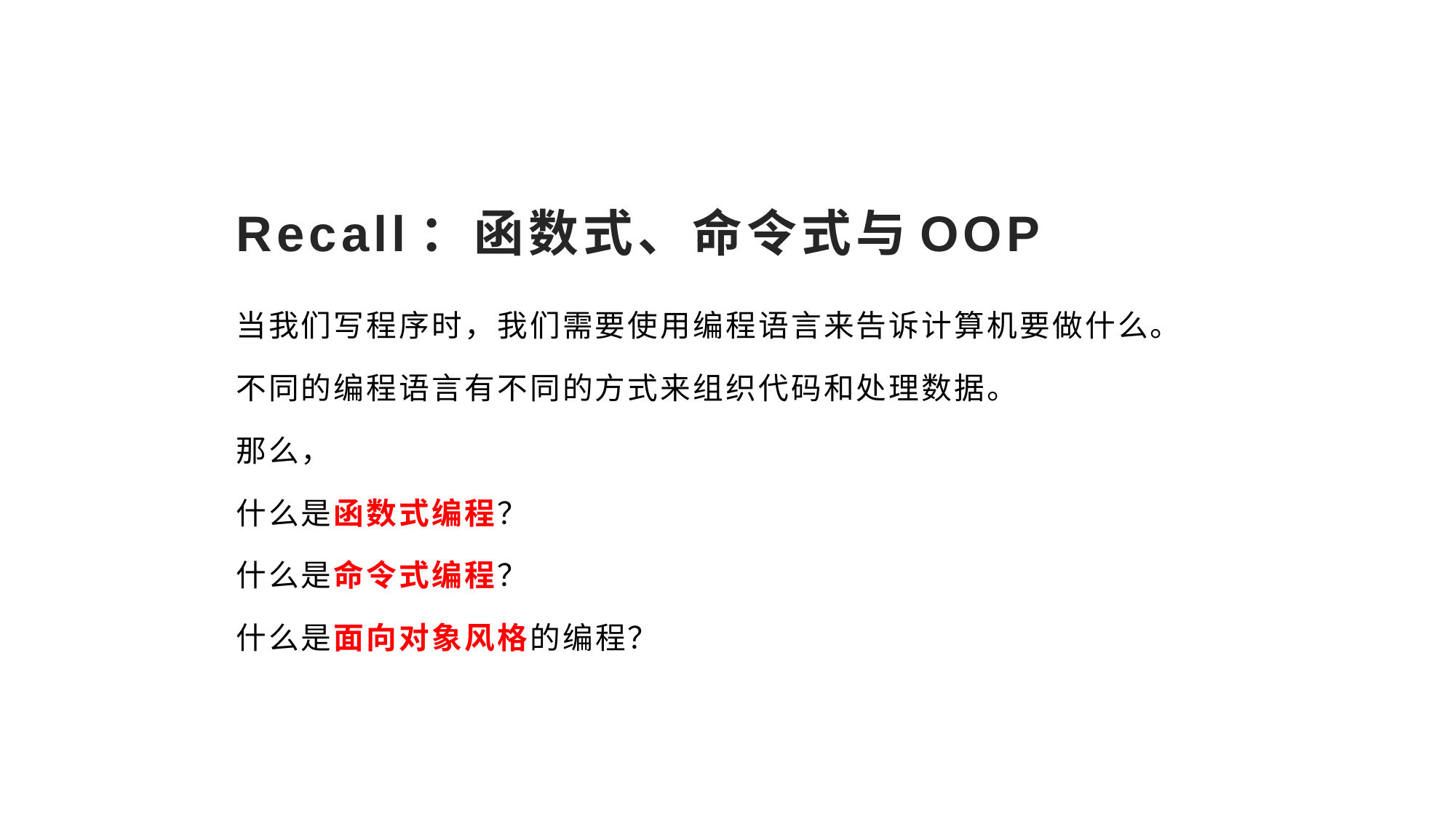

# Recall：函数式、命令式与OOP
当我们写程序时，我们需要使用编程语言来告诉计算机要做什么。
不同的编程语言有不同的方式来组织代码和处理数据。
那么，
什么是函数式编程？
什么是命令式编程？
什么是面向对象风格的编程？